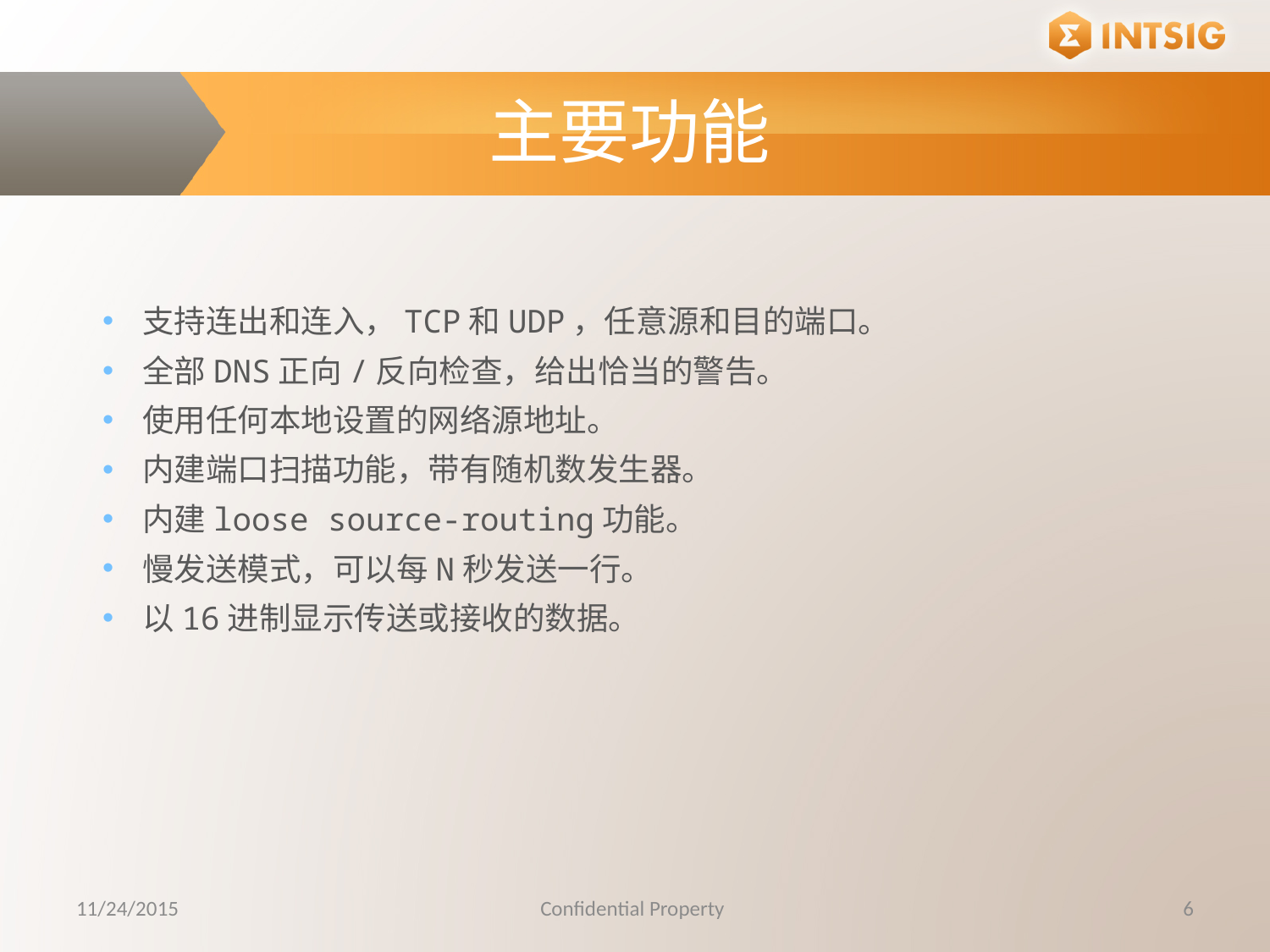

主要功能
支持连出和连入，TCP和UDP，任意源和目的端口。
全部DNS正向/反向检查，给出恰当的警告。
使用任何本地设置的网络源地址。
内建端口扫描功能，带有随机数发生器。
内建loose source-routing功能。
慢发送模式，可以每N秒发送一行。
以16进制显示传送或接收的数据。
11/24/2015
Confidential Property
6